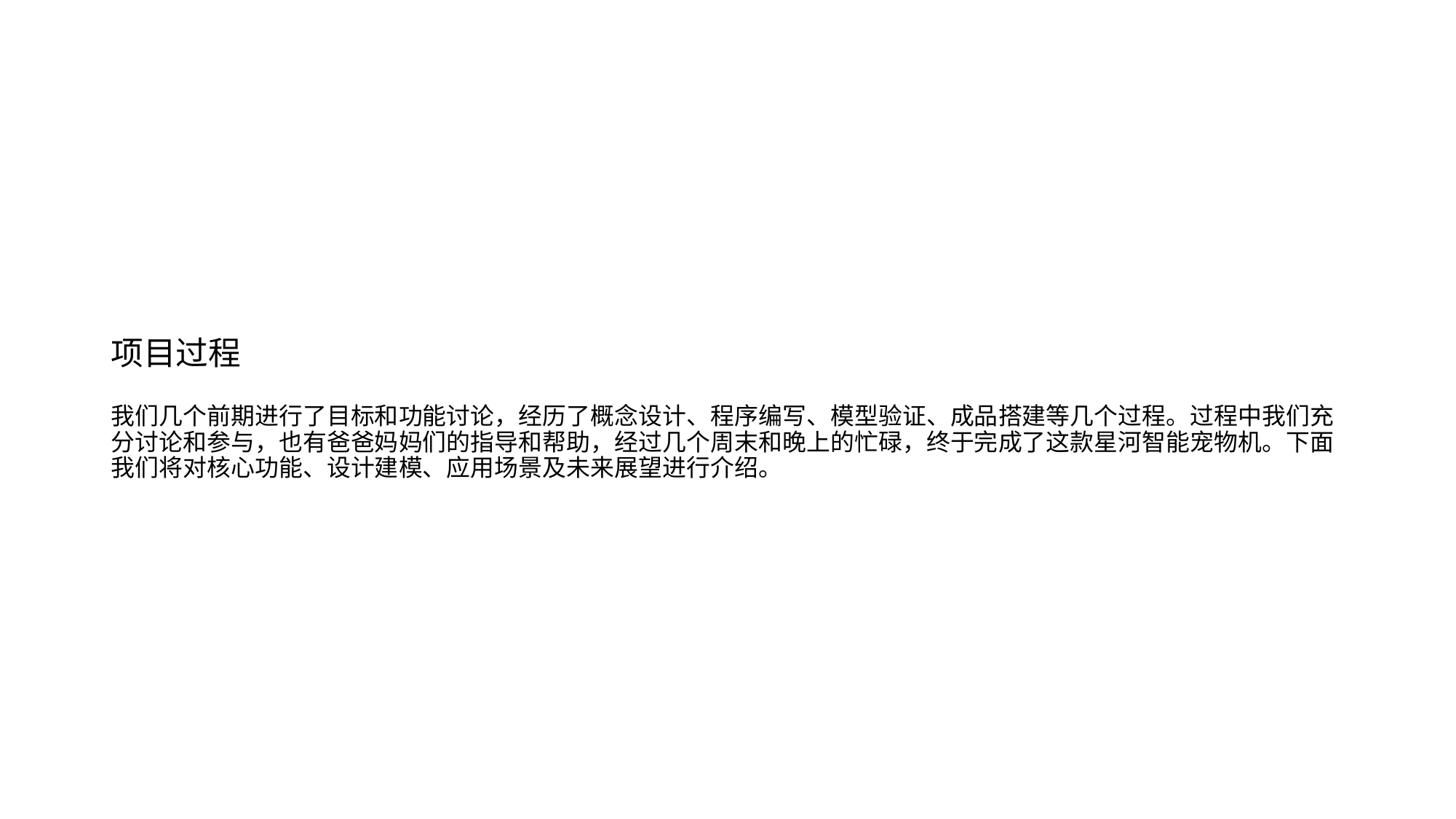

# 项目过程 我们几个前期进行了目标和功能讨论，经历了概念设计、程序编写、模型验证、成品搭建等几个过程。过程中我们充分讨论和参与，也有爸爸妈妈们的指导和帮助，经过几个周末和晚上的忙碌，终于完成了这款星河智能宠物机。下面我们将对核心功能、设计建模、应用场景及未来展望进行介绍。